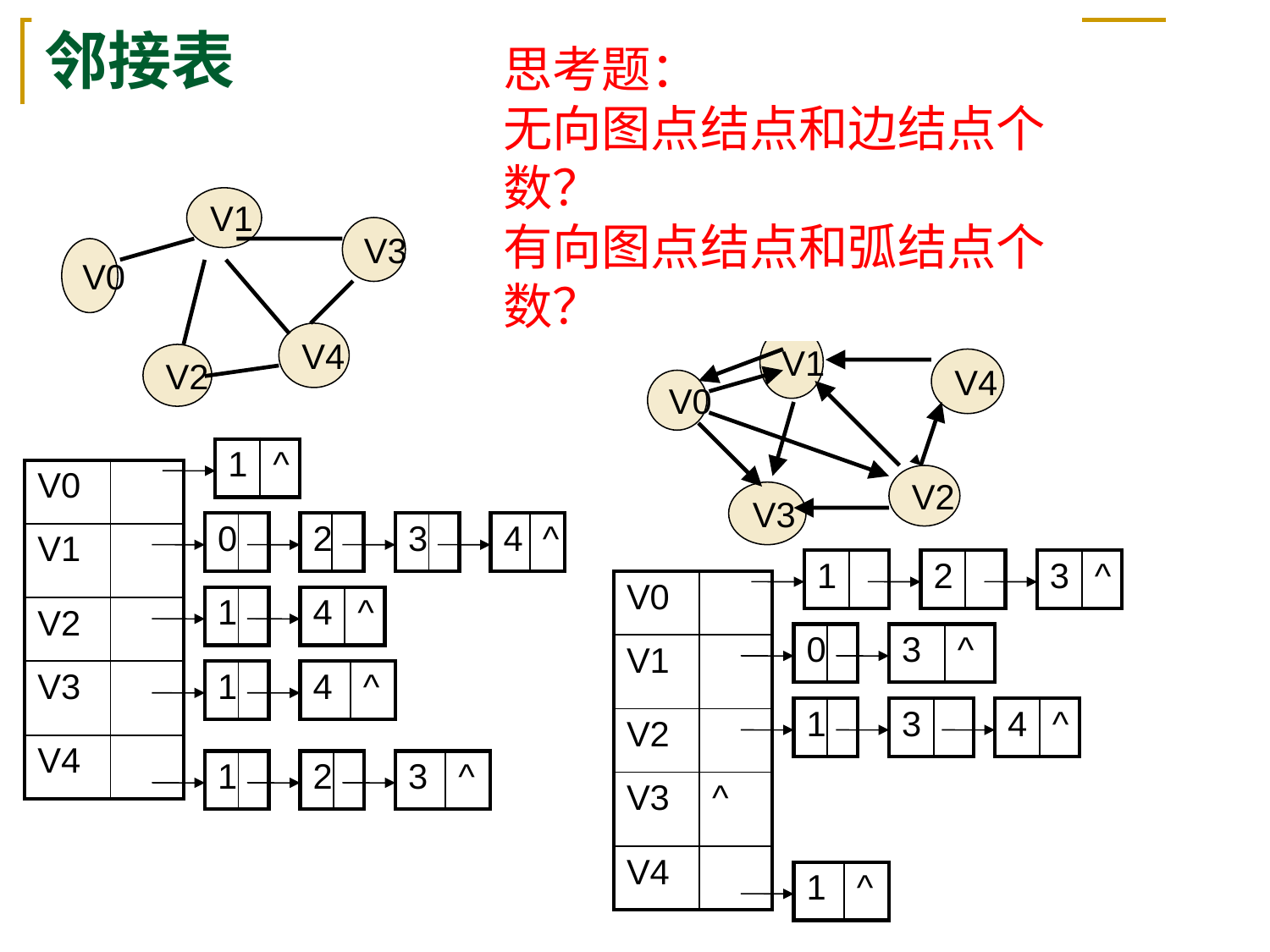

邻接表
思考题：
无向图点结点和边结点个数？
有向图点结点和弧结点个数？
V1
V3
V0

V4
V1
V2

V4

V0

| 1 | ^ |
| --- | --- |
| V0 |  |
| --- | --- |
| V1 |  |
| V2 |  |
| V3 |  |
| V4 |  |
V2

V3

| 0 |  |
| --- | --- |
| 2 |  |
| --- | --- |
| 3 |  |
| --- | --- |
| 4 | ^ |
| --- | --- |

| 1 |  |
| --- | --- |
| 2 |  |
| --- | --- |
| 3 | ^ |
| --- | --- |
| V0 |  |
| --- | --- |
| V1 |  |
| V2 |  |
| V3 | ^ |
| V4 |  |

| 1 |  |
| --- | --- |
| 4 | ^ |
| --- | --- |

| 0 |  |
| --- | --- |
| 3 | ^ |
| --- | --- |

| 1 |  |
| --- | --- |
| 4 | ^ |
| --- | --- |

| 1 |  |
| --- | --- |
| 3 |  |
| --- | --- |
| 4 | ^ |
| --- | --- |

| 1 |  |
| --- | --- |
| 2 |  |
| --- | --- |
| 3 | ^ |
| --- | --- |

| 1 | ^ |
| --- | --- |